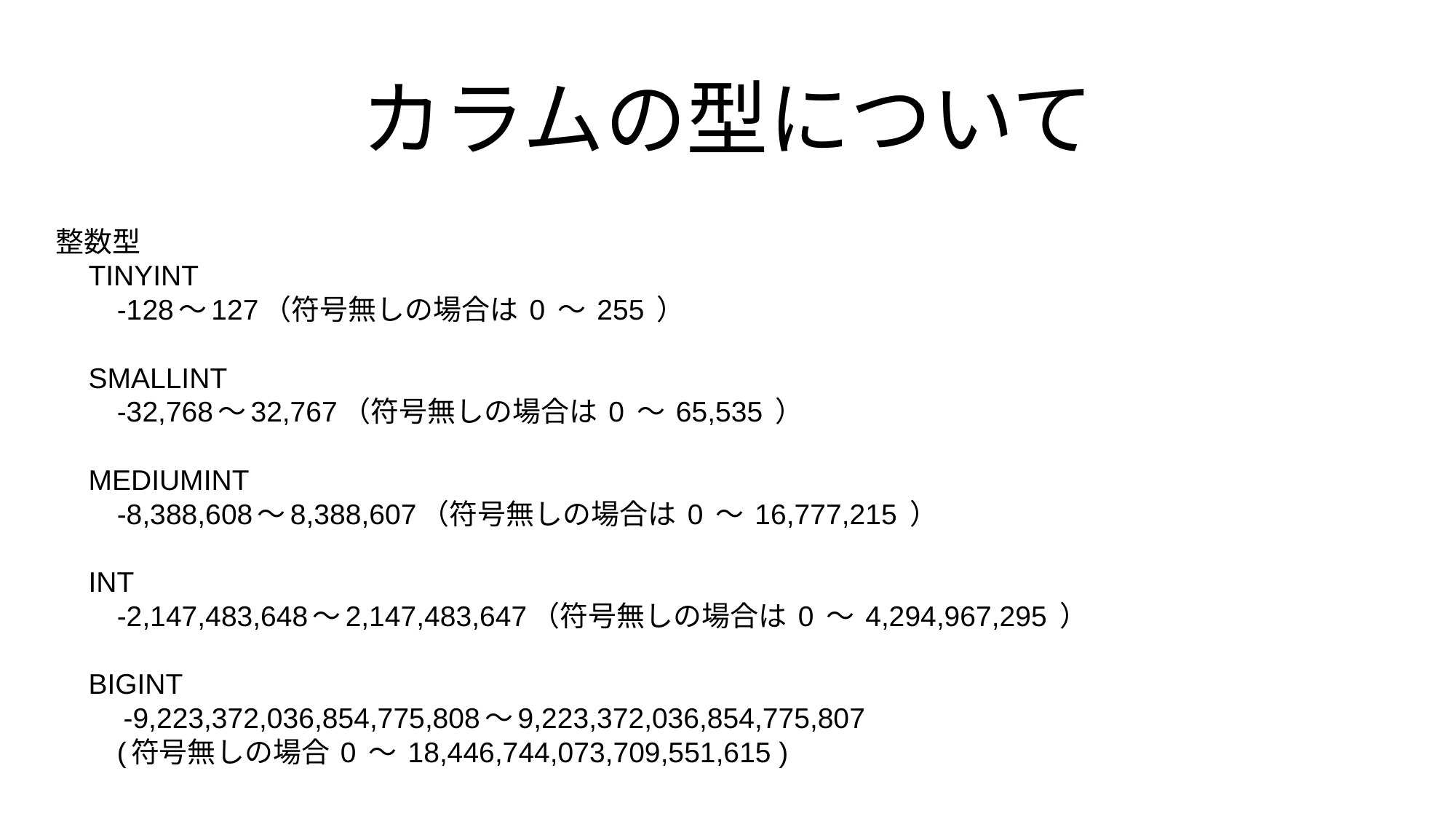

# カラムの型について
整数型
　TINYINT
　　-128〜127（符号無しの場合は 0 〜 255 ）

　SMALLINT
　　-32,768〜32,767（符号無しの場合は 0 〜 65,535 ）

　MEDIUMINT
　　-8,388,608〜8,388,607（符号無しの場合は 0 〜 16,777,215 ）

　INT
　　-2,147,483,648〜2,147,483,647（符号無しの場合は 0 〜 4,294,967,295 ）

　BIGINT
　　 -9,223,372,036,854,775,808〜9,223,372,036,854,775,807
　　(符号無しの場合 0 〜 18,446,744,073,709,551,615 )